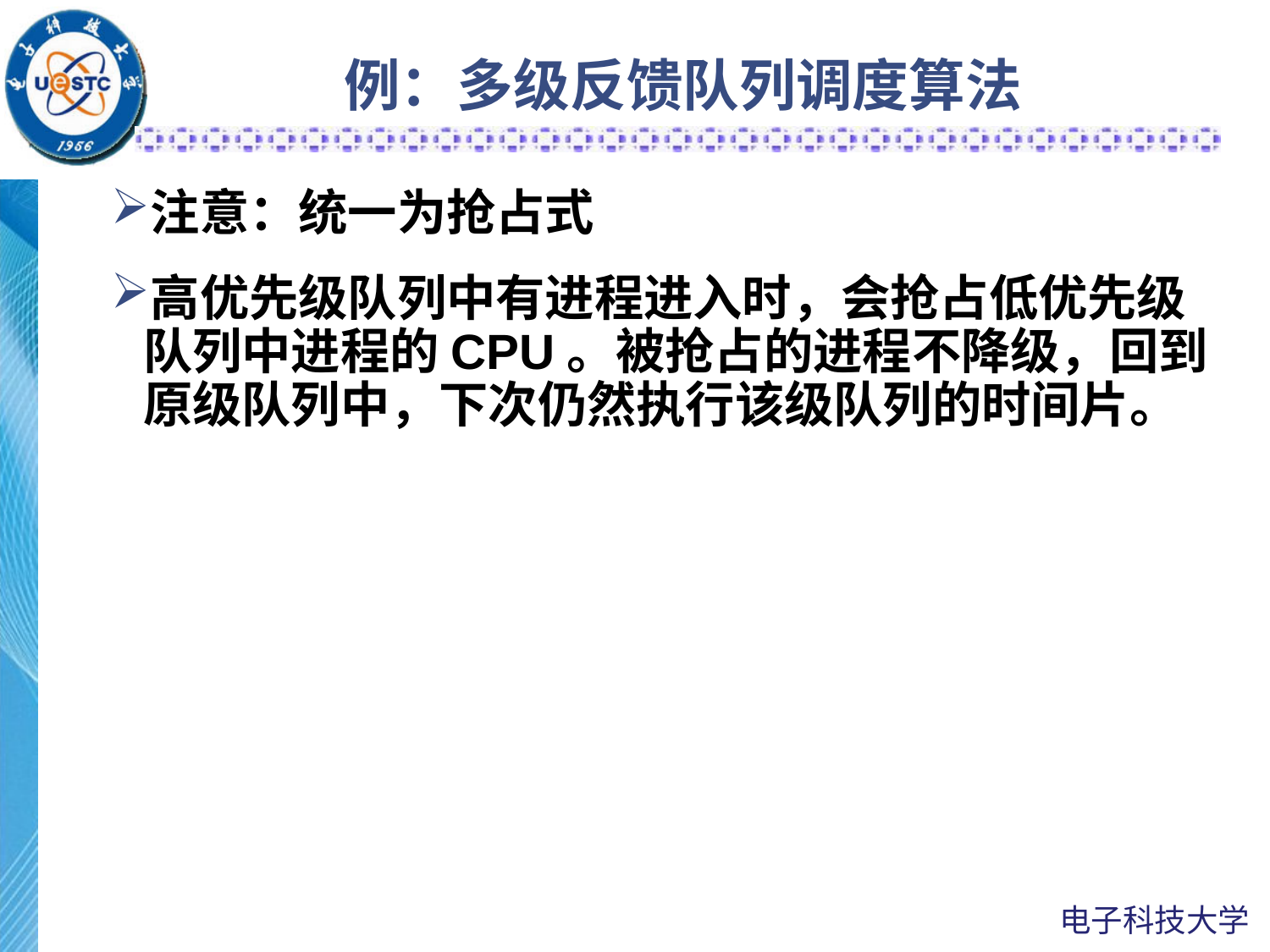

# 例：多级反馈队列调度算法
注意：统一为抢占式
高优先级队列中有进程进入时，会抢占低优先级队列中进程的CPU。被抢占的进程不降级，回到原级队列中，下次仍然执行该级队列的时间片。